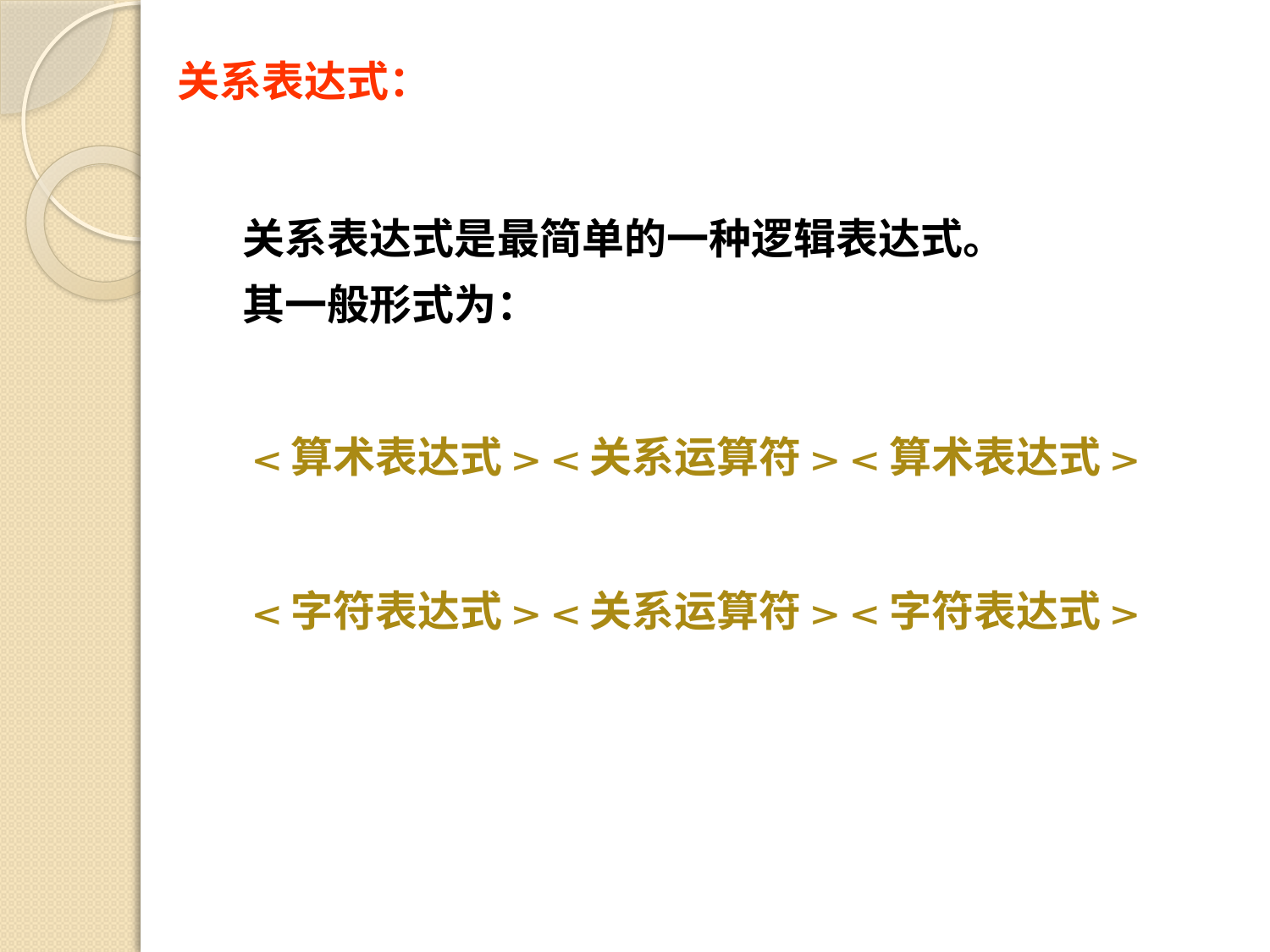

关系表达式：
    关系表达式是最简单的一种逻辑表达式。
    其一般形式为：

<算术表达式> <关系运算符> <算术表达式>

<字符表达式> <关系运算符> <字符表达式>